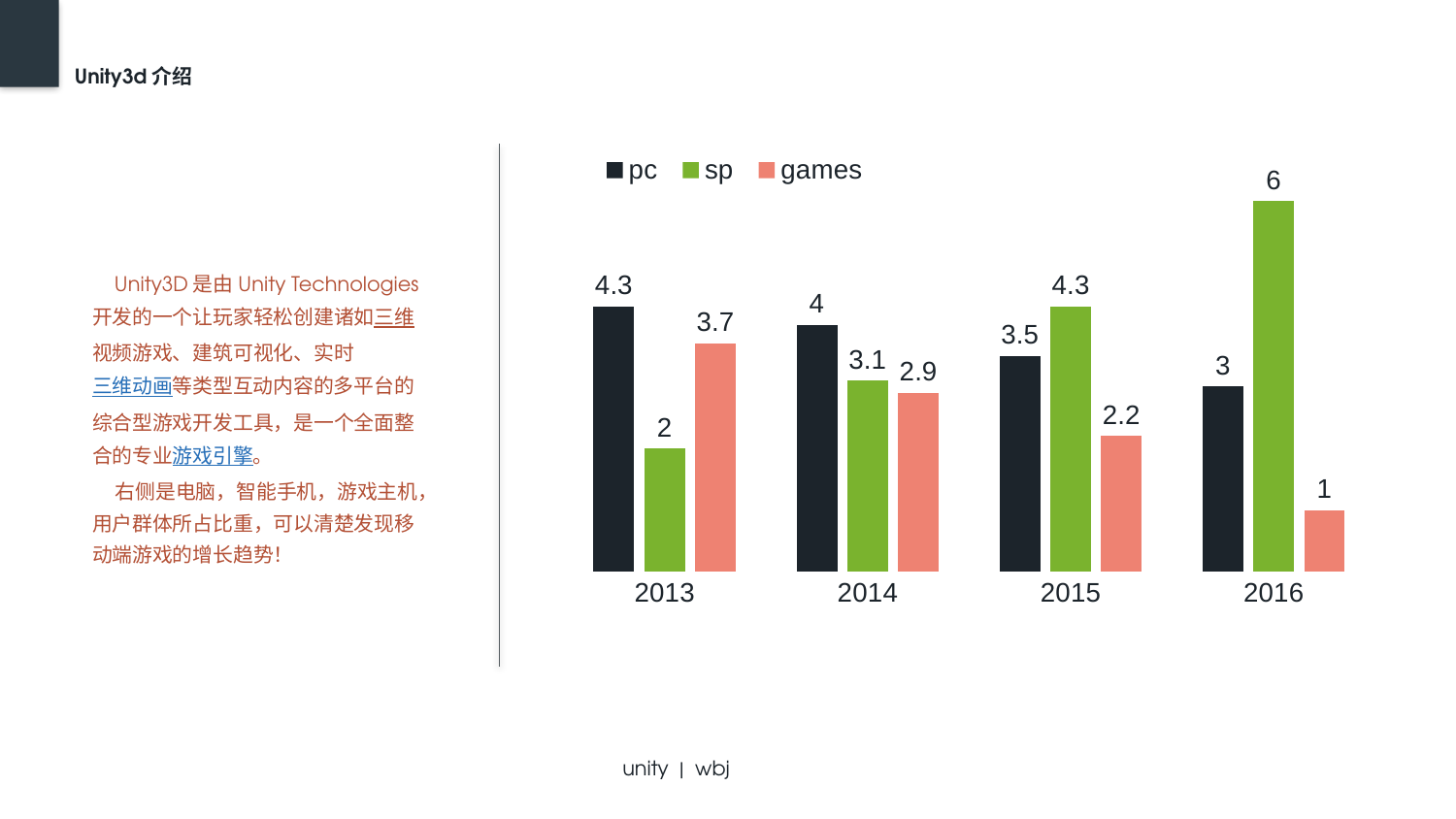

Unity3d介绍

### Chart

| Category | pc | sp | games |
|---|---|---|---|
| 2013 | 4.3 | 2.0 | 3.7 |
| 2014 | 4.0 | 3.1 | 2.9 |
| 2015 | 3.5 | 4.3 | 2.2 |
| 2016 | 3.0 | 6.0 | 1.0 |

    Unity3D是由Unity Technologies开发的一个让玩家轻松创建诸如三维视频游戏、建筑可视化、实时三维动画等类型互动内容的多平台的综合型游戏开发工具，是一个全面整合的专业游戏引擎。
    右侧是电脑，智能手机，游戏主机，用户群体所占比重，可以清楚发现移动端游戏的增长趋势！

unity  |  wbj